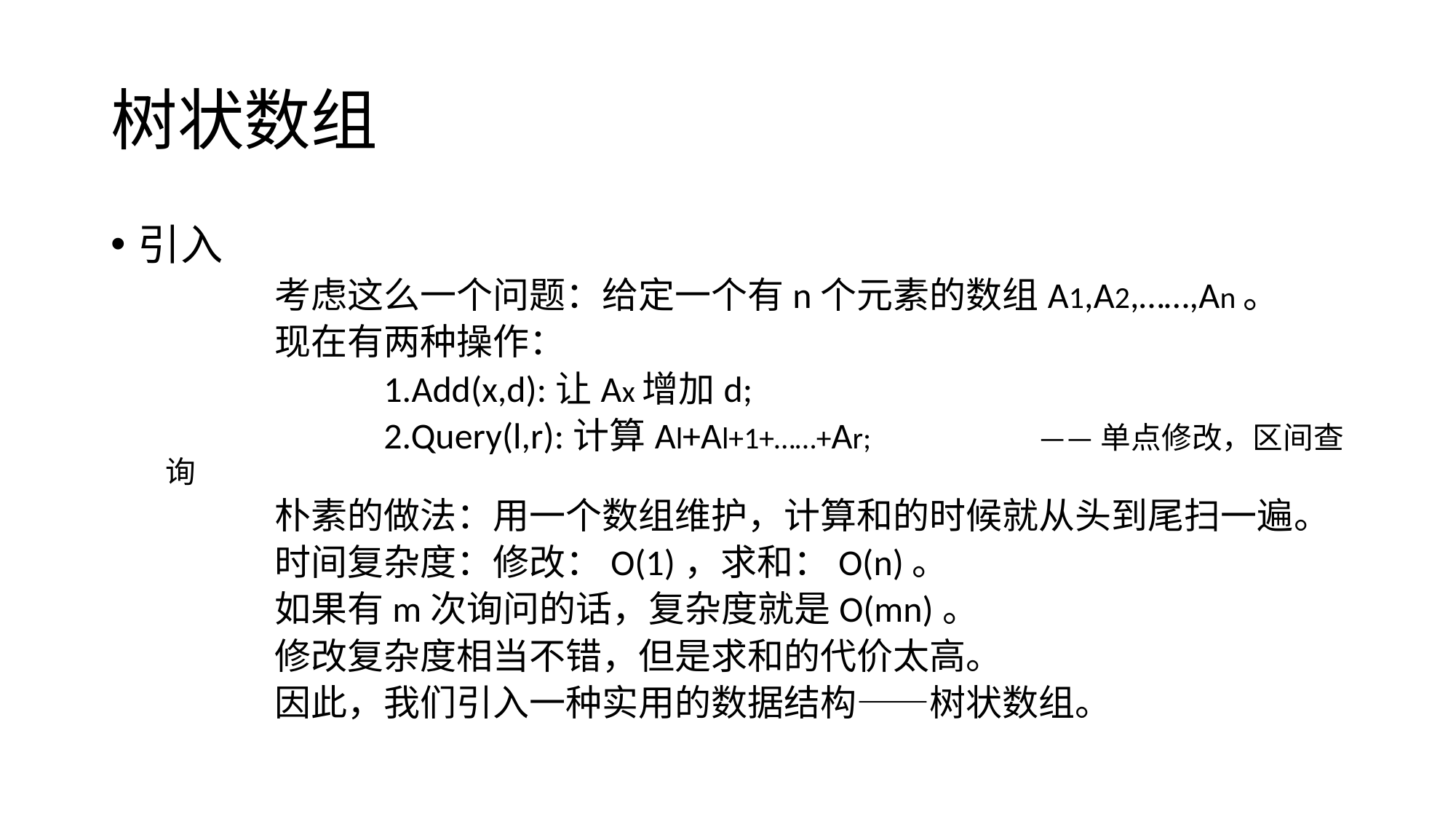

# 树状数组
引入
	考虑这么一个问题：给定一个有n个元素的数组A1,A2,……,An。
	现在有两种操作：
		1.Add(x,d):让Ax增加d;
		2.Query(l,r):计算Al+Al+1+……+Ar;		——单点修改，区间查询
	朴素的做法：用一个数组维护，计算和的时候就从头到尾扫一遍。
	时间复杂度：修改：O(1)，求和：O(n)。
	如果有m次询问的话，复杂度就是O(mn)。
	修改复杂度相当不错，但是求和的代价太高。
	因此，我们引入一种实用的数据结构——树状数组。